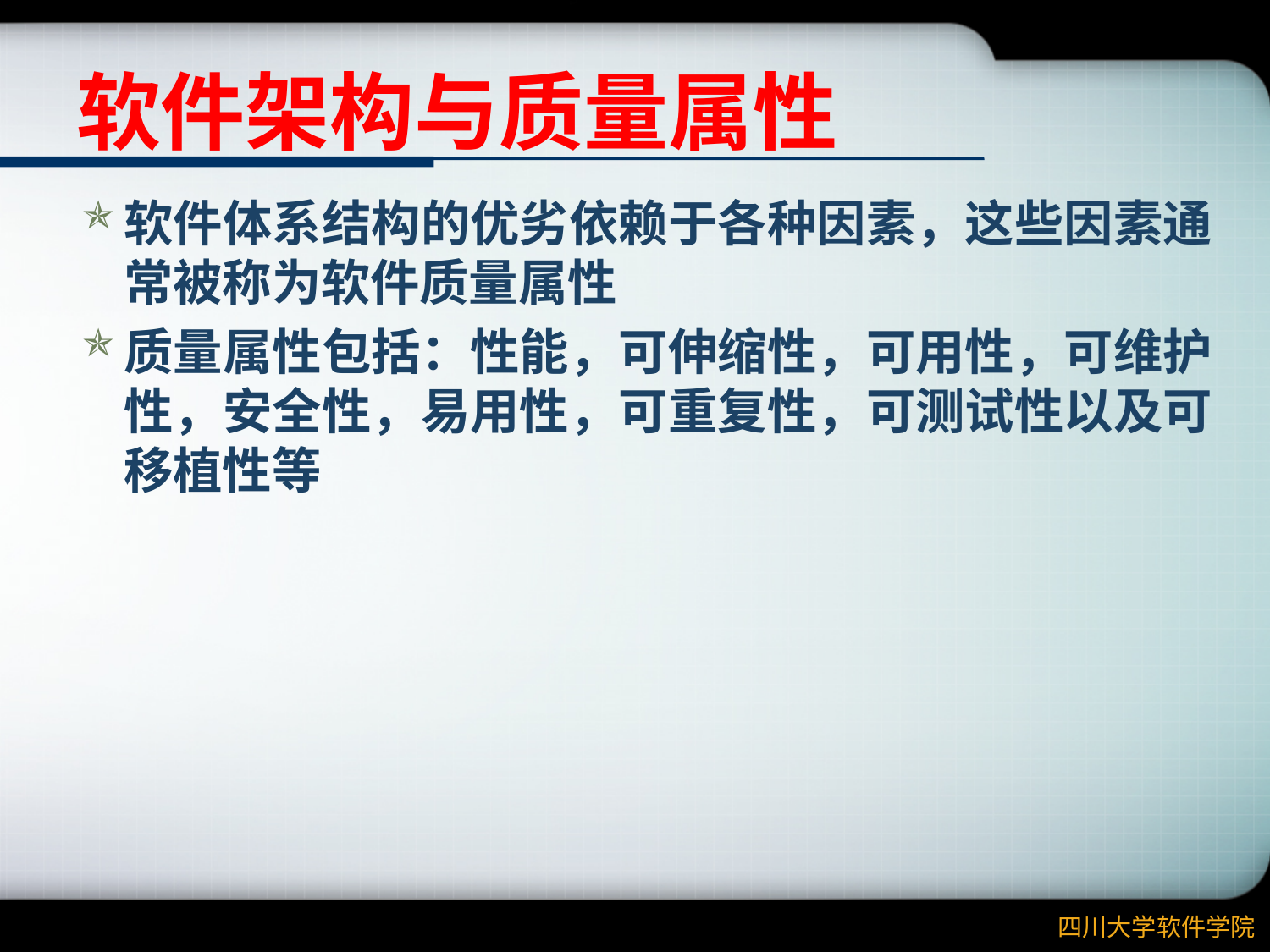

# 软件架构与质量属性
软件体系结构的优劣依赖于各种因素，这些因素通常被称为软件质量属性
质量属性包括：性能，可伸缩性，可用性，可维护性，安全性，易用性，可重复性，可测试性以及可移植性等